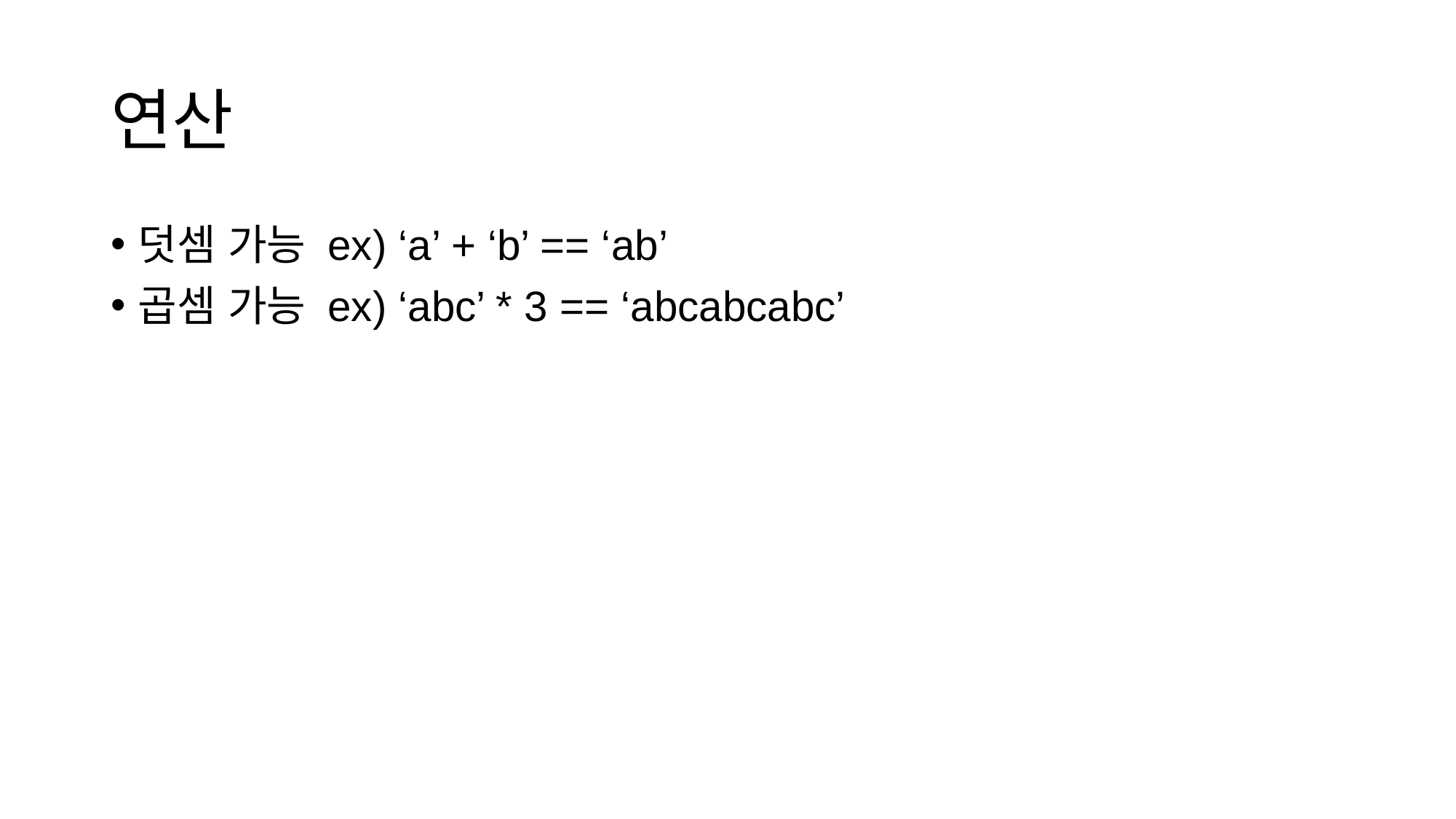

# 연산
덧셈 가능 ex) ‘a’ + ‘b’ == ‘ab’
곱셈 가능 ex) ‘abc’ * 3 == ‘abcabcabc’